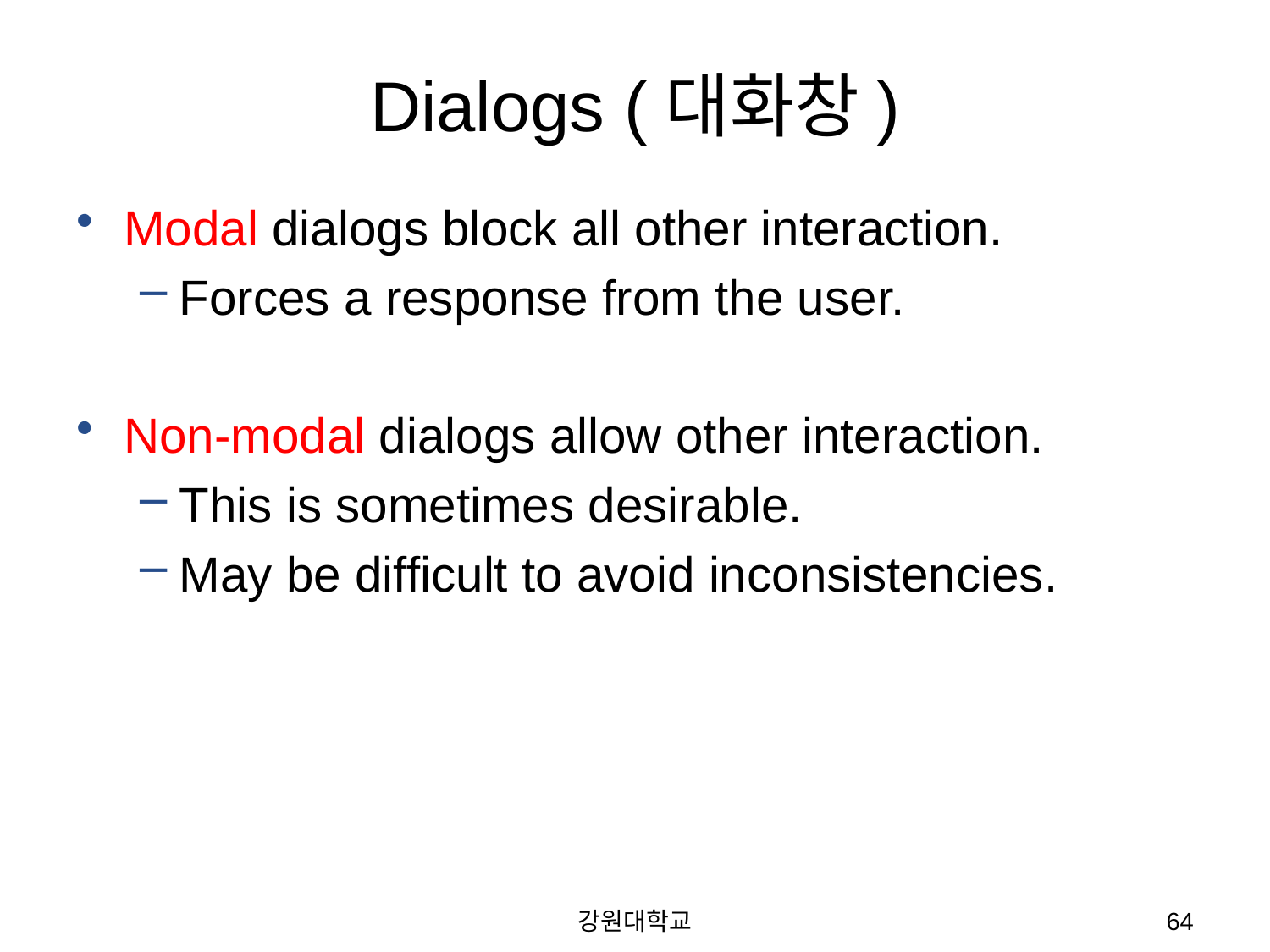

# Dialogs (대화창)
Modal dialogs block all other interaction.
Forces a response from the user.

Non-modal dialogs allow other interaction.
This is sometimes desirable.
May be difficult to avoid inconsistencies.
강원대학교
64